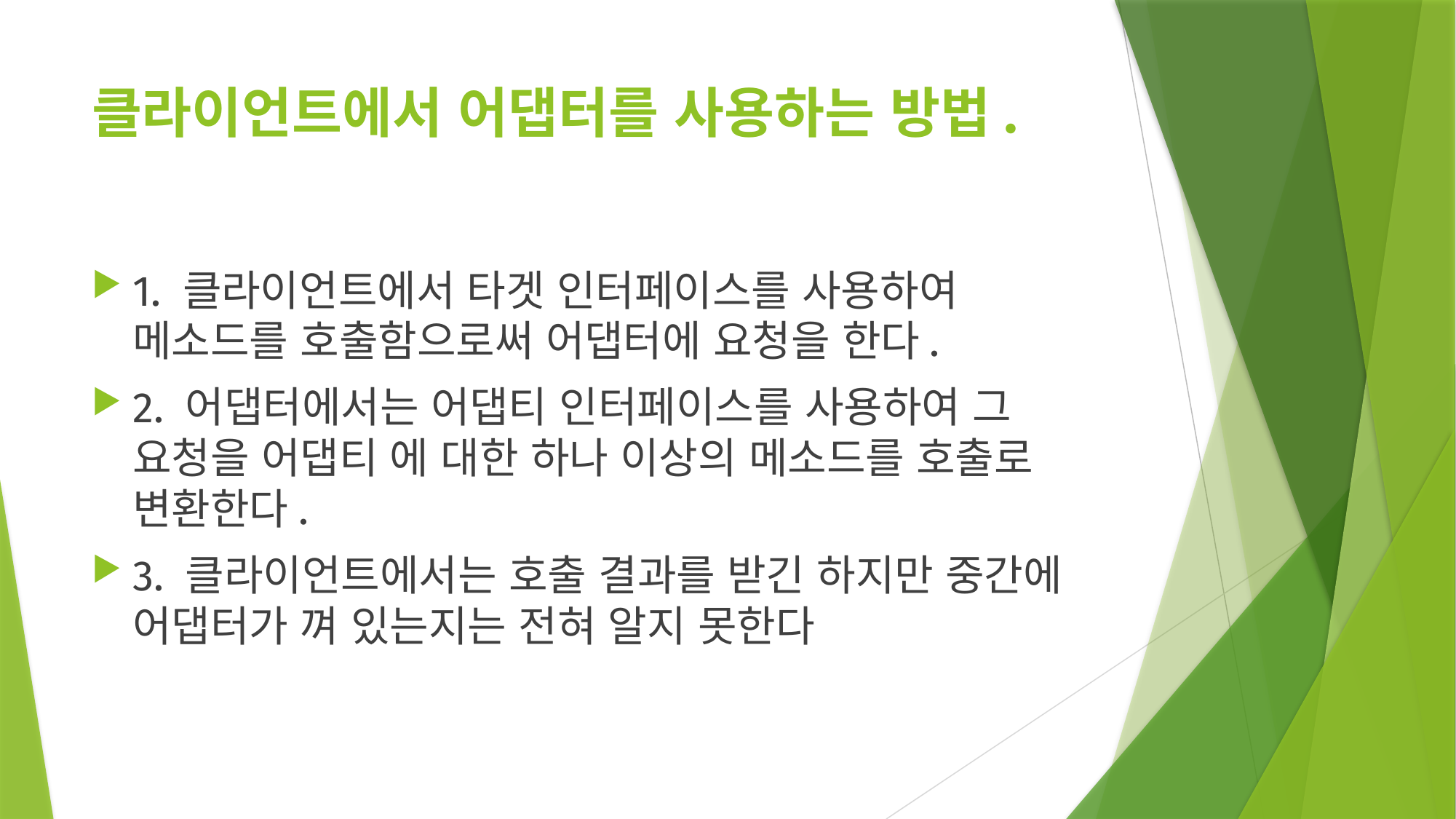

# 클라이언트에서 어댑터를 사용하는 방법.
1. 클라이언트에서 타겟 인터페이스를 사용하여 메소드를 호출함으로써 어댑터에 요청을 한다.
2. 어댑터에서는 어댑티 인터페이스를 사용하여 그 요청을 어댑티 에 대한 하나 이상의 메소드를 호출로 변환한다.
3. 클라이언트에서는 호출 결과를 받긴 하지만 중간에 어댑터가 껴 있는지는 전혀 알지 못한다